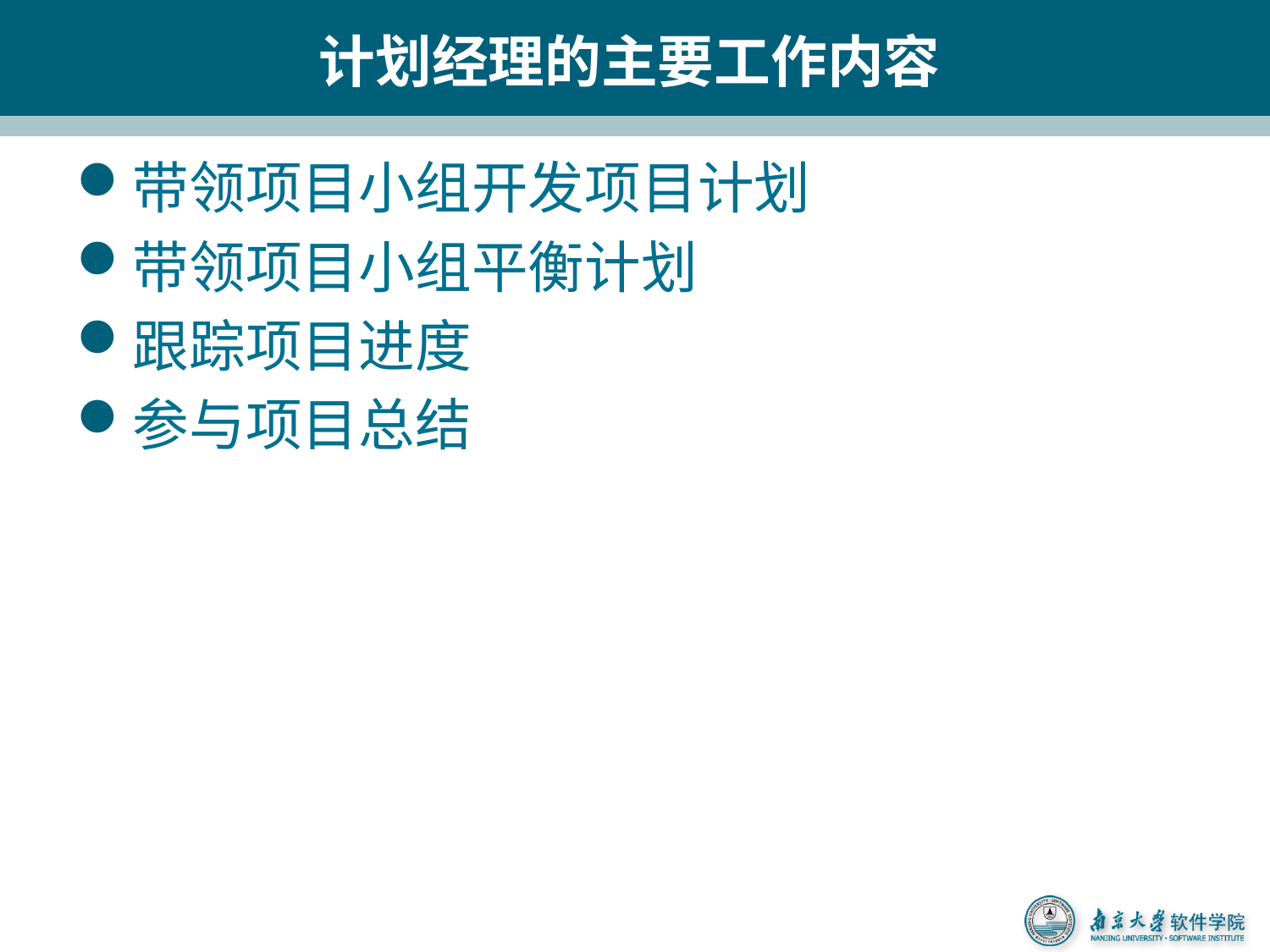

# 计划经理的主要工作内容
带领项目小组开发项目计划
带领项目小组平衡计划
跟踪项目进度
参与项目总结